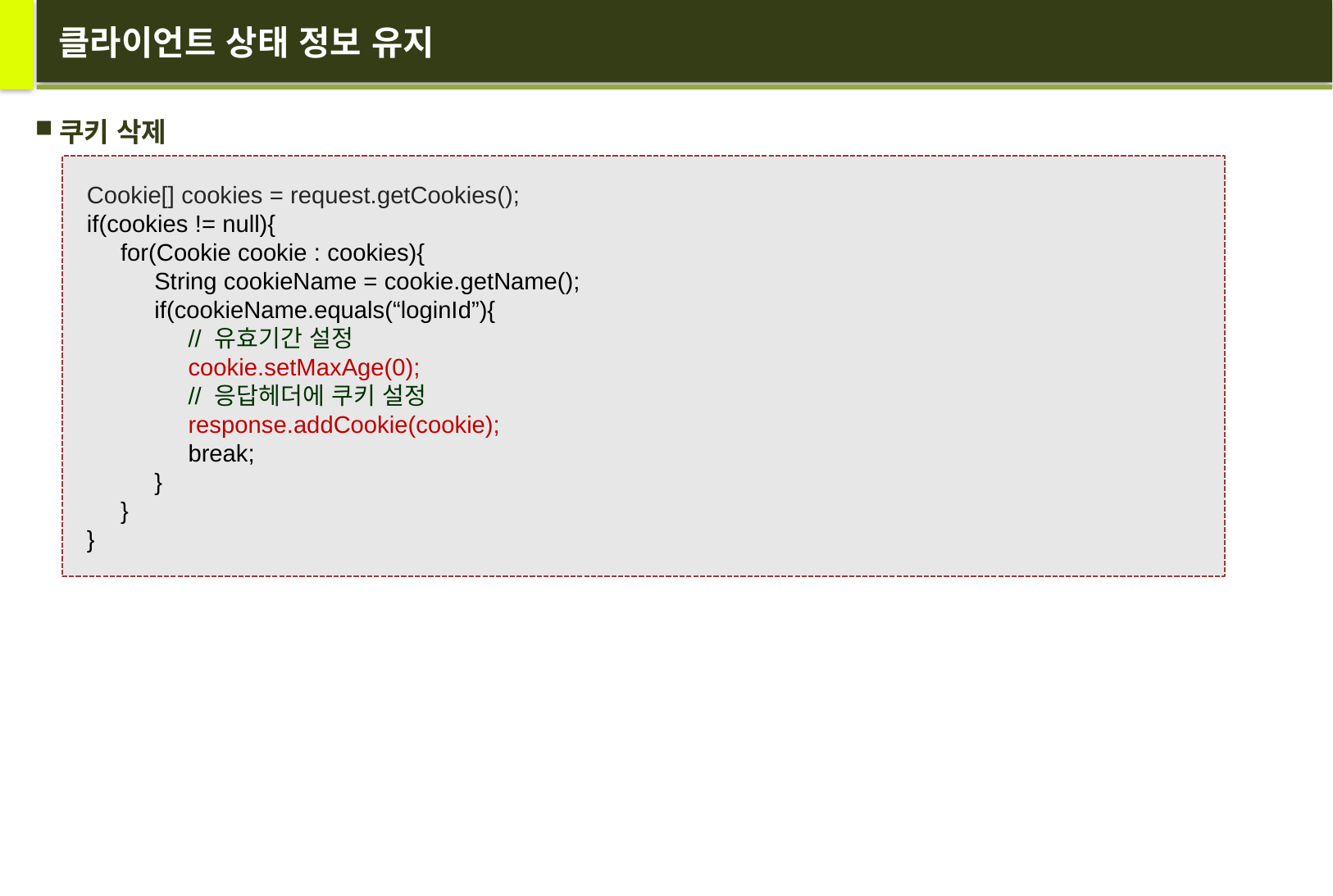

# 클라이언트 상태 정보 유지
쿠키 삭제
Cookie[] cookies = request.getCookies();
if(cookies != null){
     for(Cookie cookie : cookies){
          String cookieName = cookie.getName();
          if(cookieName.equals(“loginId”){
               // 유효기간 설정
               cookie.setMaxAge(0);
               // 응답헤더에 쿠키 설정
               response.addCookie(cookie);
               break;
          }
     }
}